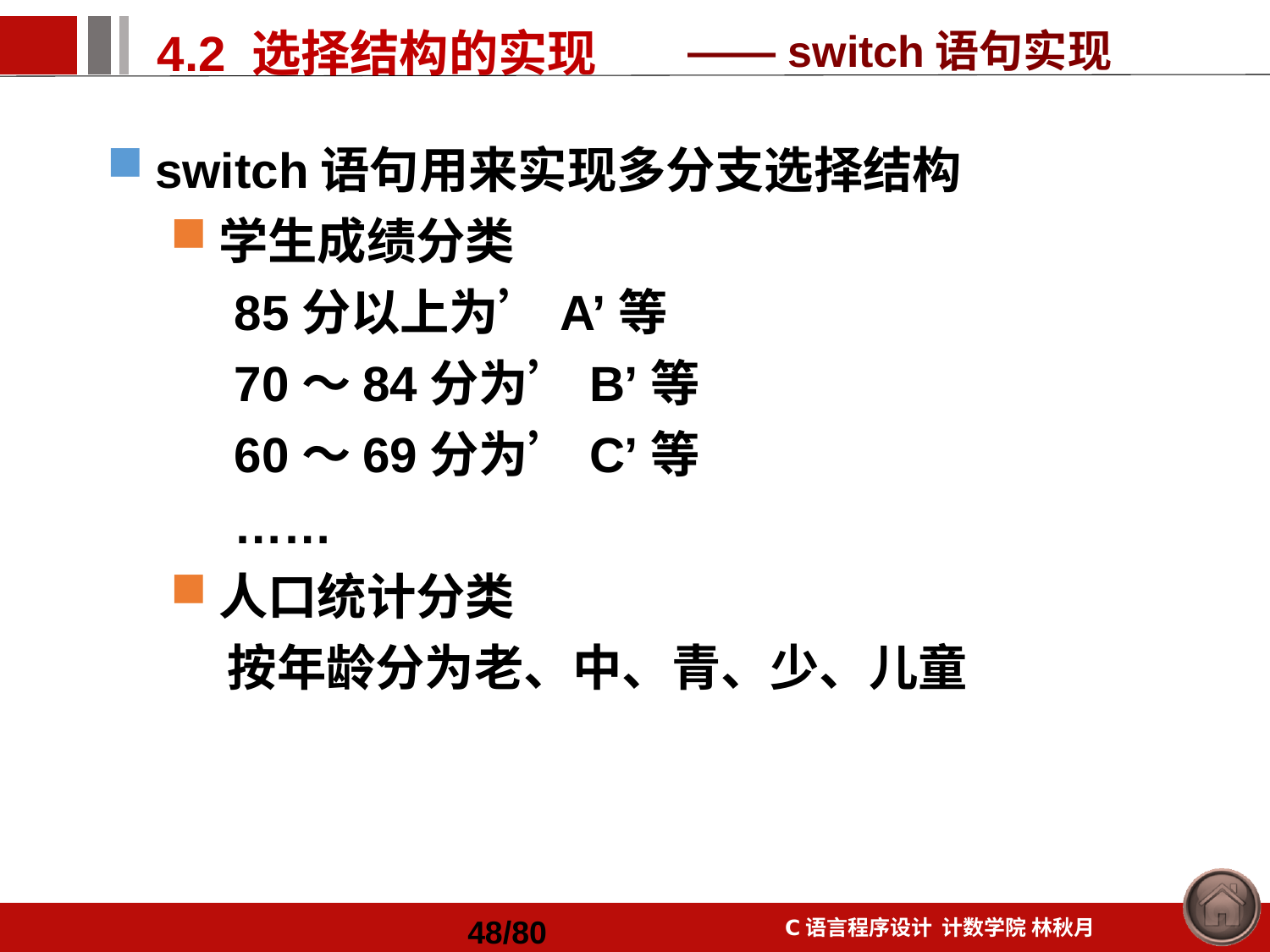

—— switch语句实现
switch语句用来实现多分支选择结构
学生成绩分类
85分以上为’A’等
70～84分为’B’等
60～69分为’C’等
……
人口统计分类
    按年龄分为老、中、青、少、儿童